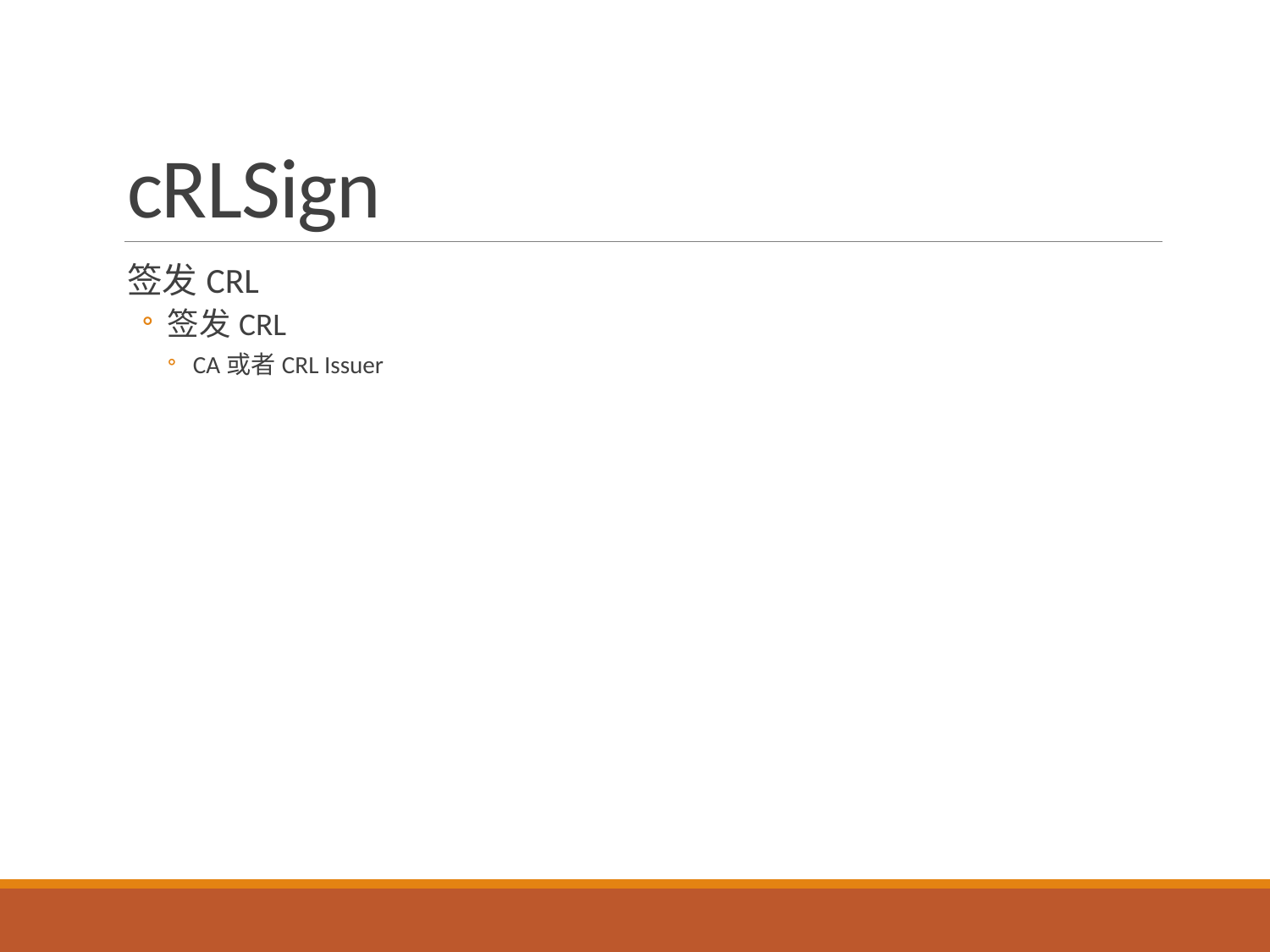

# cRLSign
签发CRL
签发CRL
CA或者CRL Issuer
51